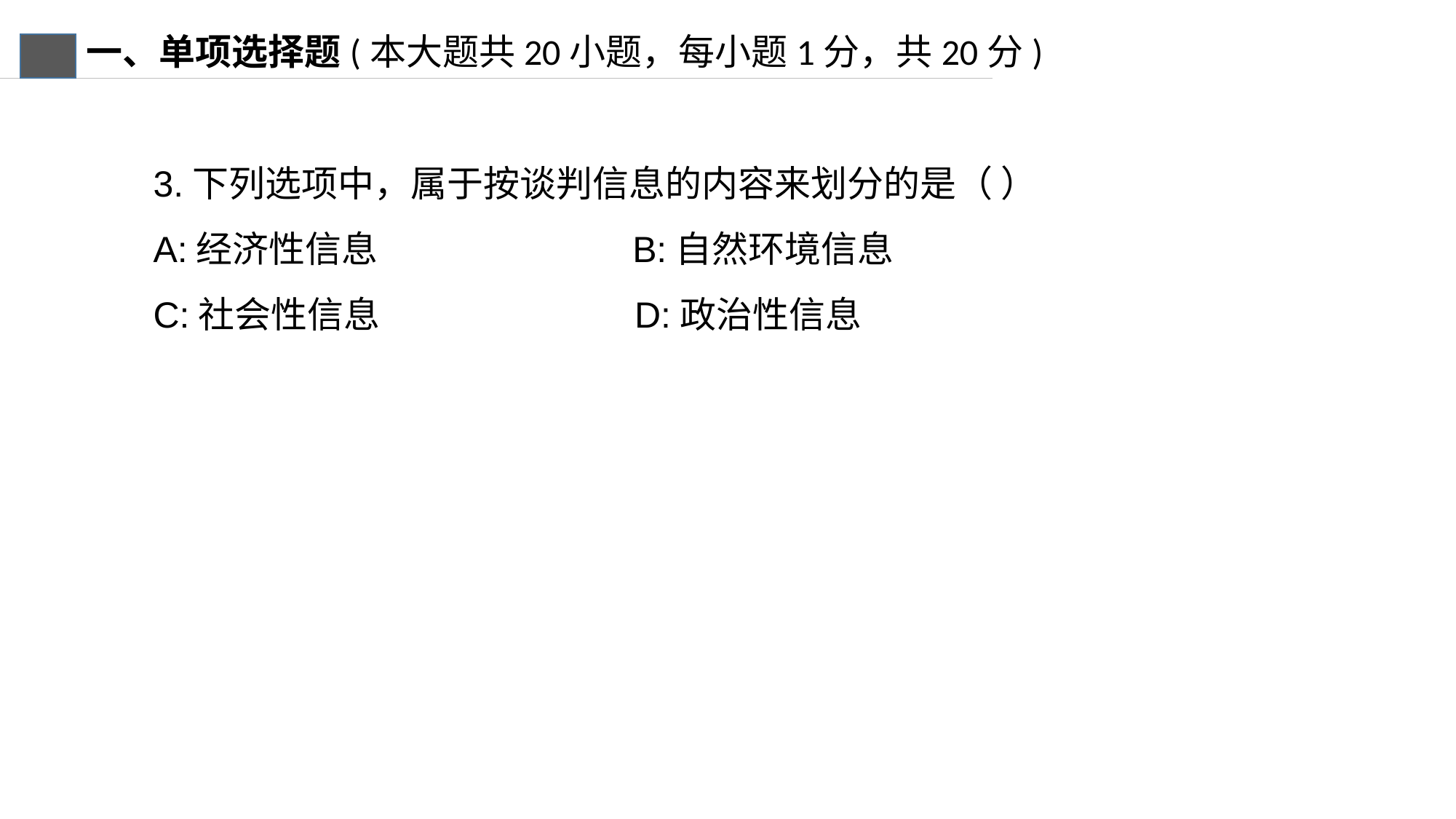

一、单项选择题(本大题共20小题，每小题1分，共20分)

3.下列选项中，属于按谈判信息的内容来划分的是（ ）
A:经济性信息                              B:自然环境信息
C:社会性信息                              D:政治性信息